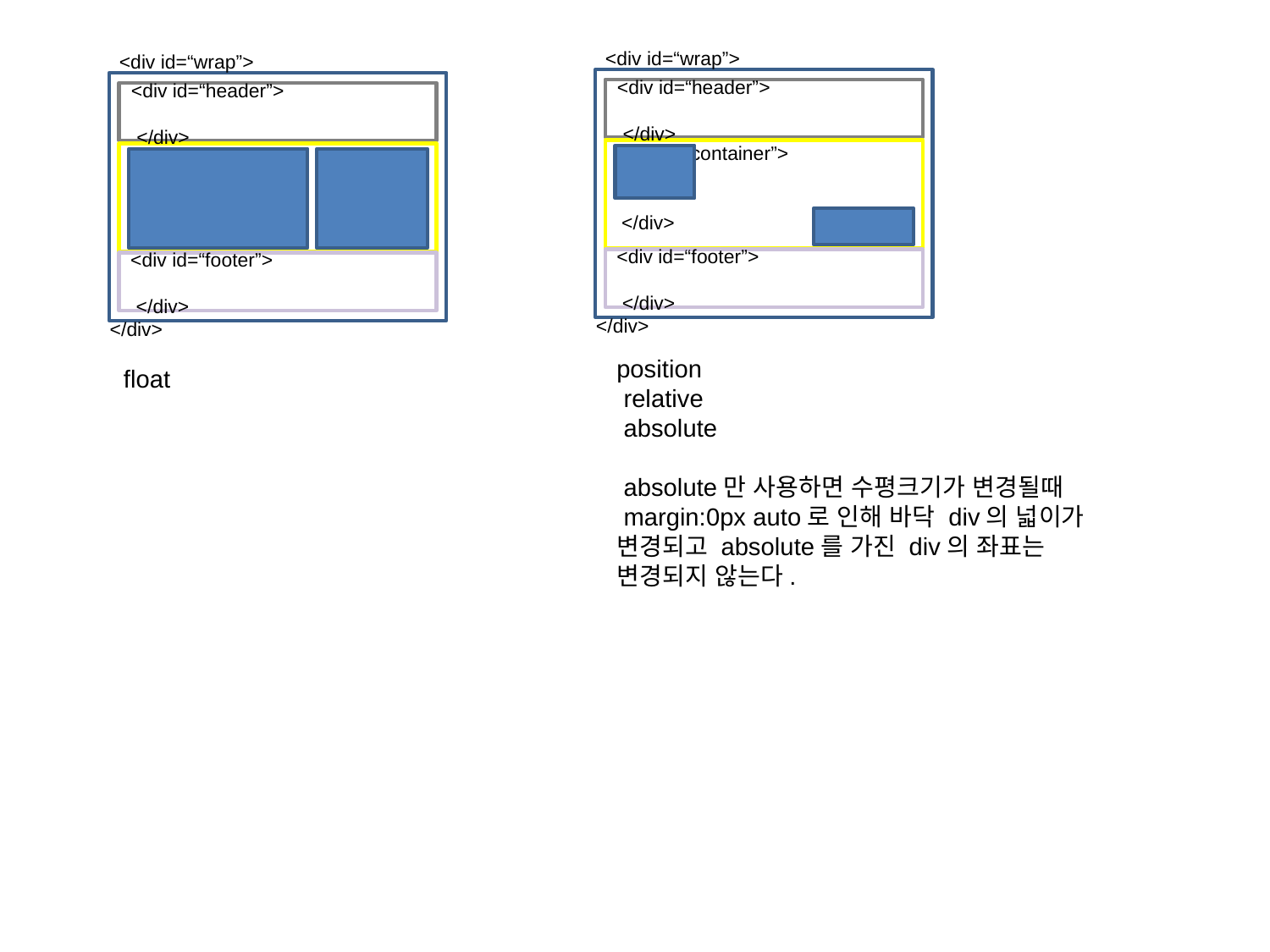

<div id=“wrap”>
<div id=“wrap”>
<div id=“header”>

 </div>

<div id=“header”>

 </div>

<div id=“container”>

 </div>
<div id=“container”>

 </div>

<div id=“footer”>

 </div>
<div id=“footer”>

 </div>

</div>
</div>
position
 relative
 absolute

 absolute만 사용하면 수평크기가 변경될때
 margin:0px auto로 인해 바닥 div의 넓이가
변경되고 absolute를 가진 div의 좌표는
변경되지 않는다.

float